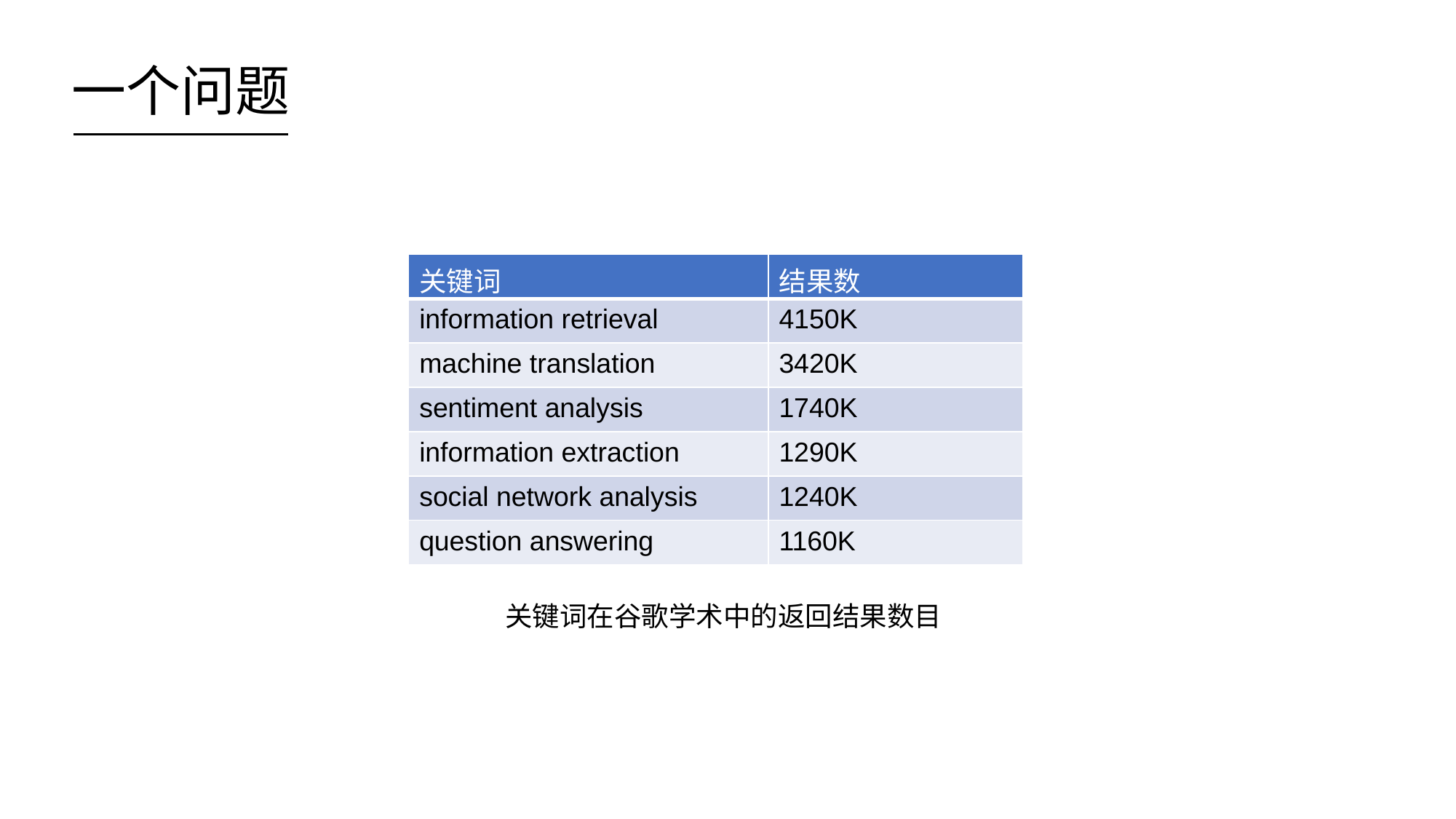

一个问题
| 关键词 | 结果数 |
| --- | --- |
| information retrieval | 4150K |
| machine translation | 3420K |
| sentiment analysis | 1740K |
| information extraction | 1290K |
| social network analysis | 1240K |
| question answering | 1160K |
关键词在谷歌学术中的返回结果数目